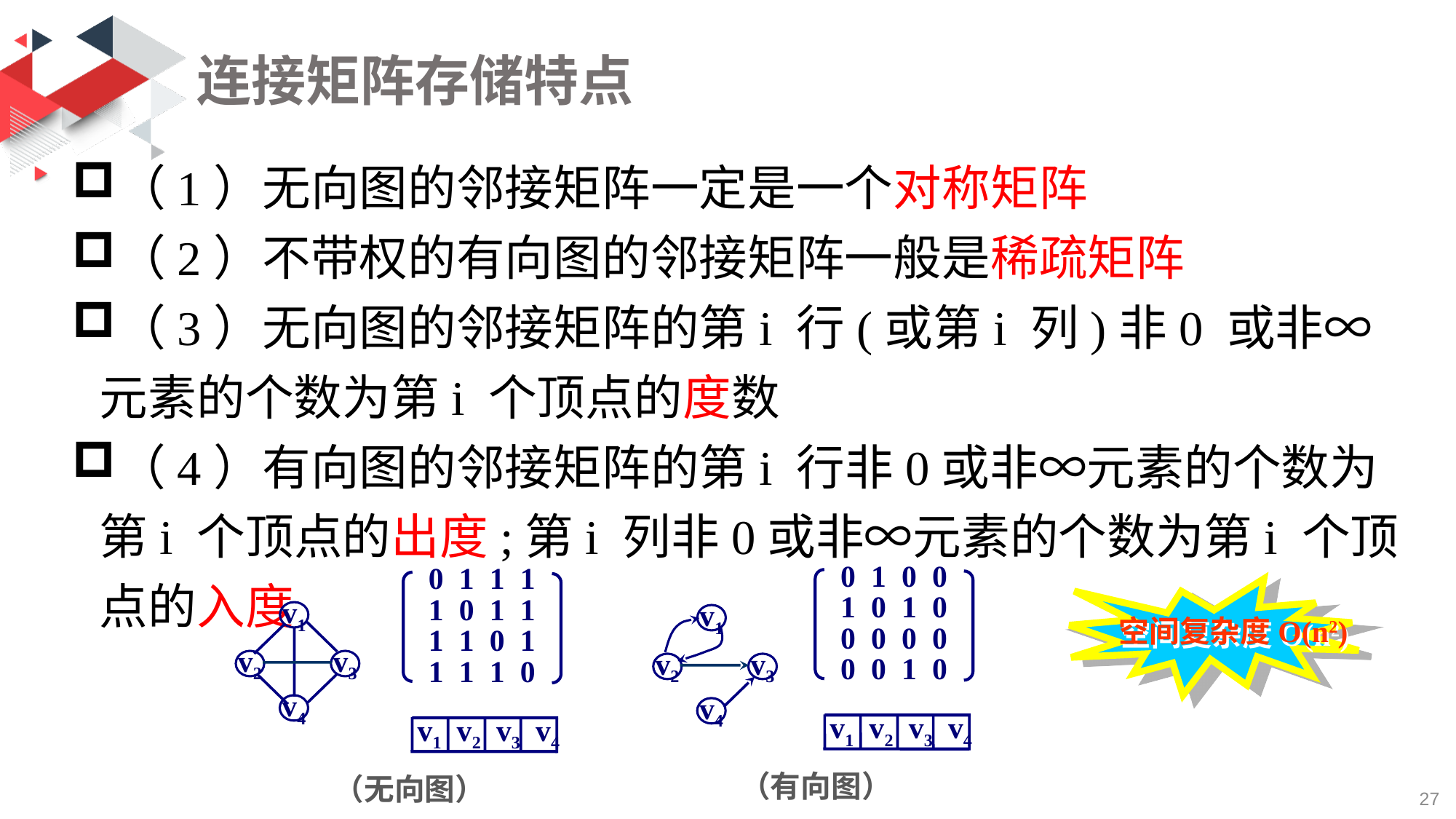

# 连接矩阵存储特点
（1）无向图的邻接矩阵一定是一个对称矩阵
（2）不带权的有向图的邻接矩阵一般是稀疏矩阵
（3）无向图的邻接矩阵的第i 行(或第i 列)非0 或非∞元素的个数为第i 个顶点的度数
（4）有向图的邻接矩阵的第i 行非0或非∞元素的个数为第i 个顶点的出度;第i 列非0或非∞元素的个数为第i 个顶点的入度
0  1  0  0
1  0  1  0
0  0  0  0
0  0  1  0

v1

v2

v3

v4

v1  v2  v3  v4

（有向图）
0  1  1  1
1  0  1  1
1  1  0  1
1  1  1  0

v1

v2

v3

v4

v1  v2  v3  v4

（无向图）

空间复杂度O(n2)
27